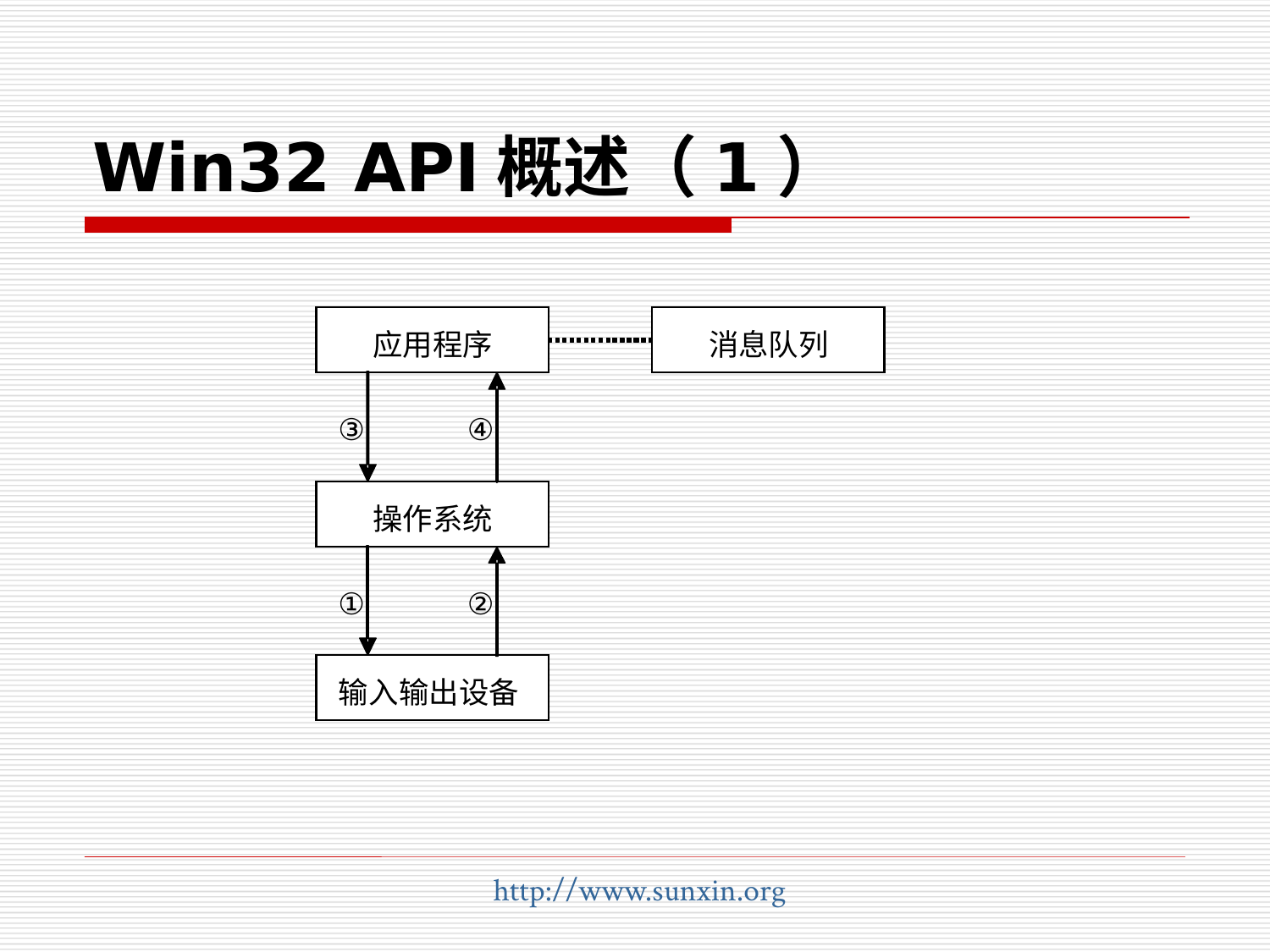

# Win32 API概述（1）

应用程序
消息队列

③
④

操作系统

①
②

输入输出设备
http://www.sunxin.org